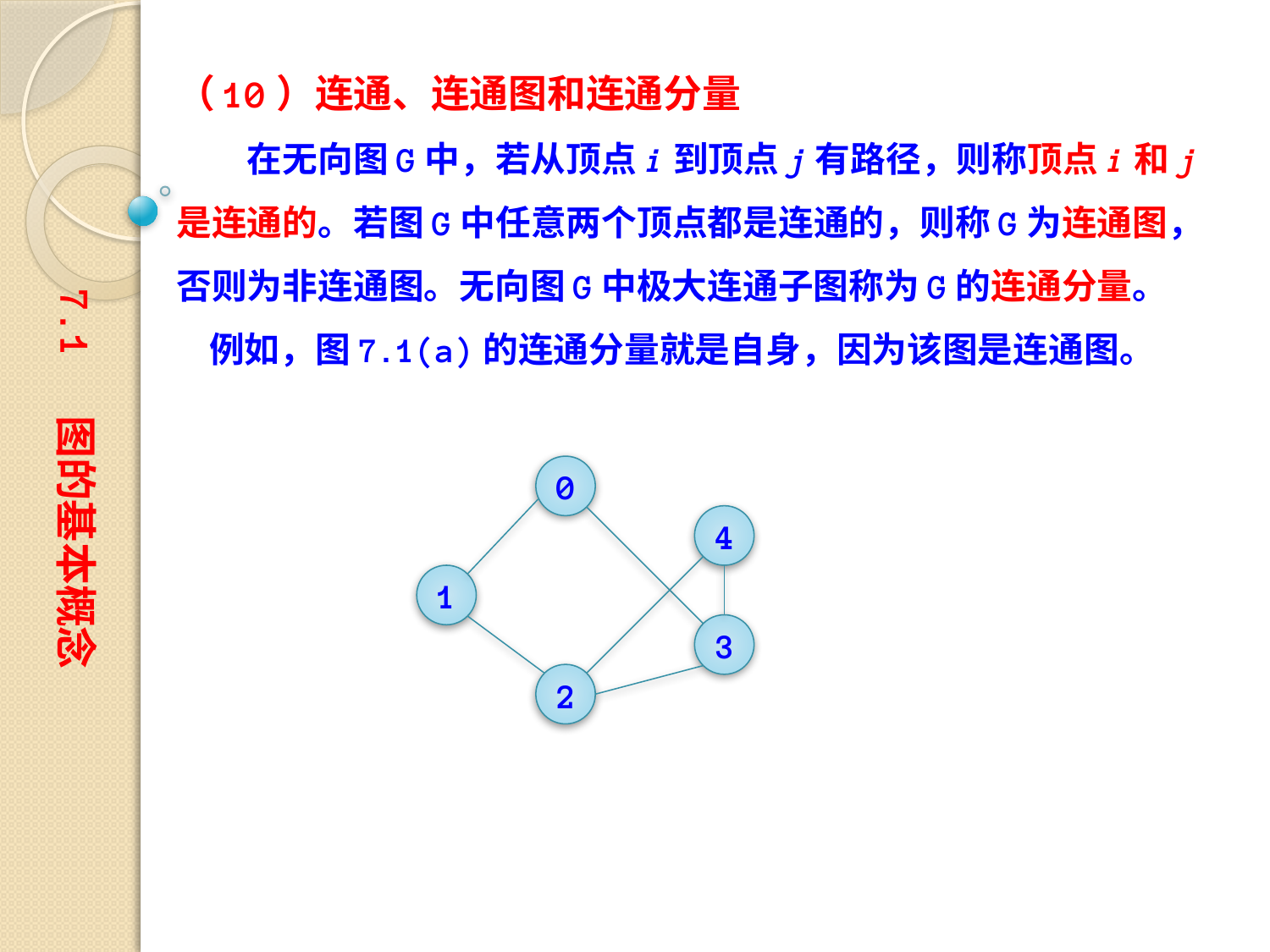

（10）连通、连通图和连通分量
　　在无向图G中，若从顶点i到顶点j有路径，则称顶点i和j是连通的。若图G中任意两个顶点都是连通的，则称G为连通图，否则为非连通图。无向图G中极大连通子图称为G的连通分量。
   例如，图7.1(a)的连通分量就是自身，因为该图是连通图。
7.1  图的基本概念
0
4
1
3
2